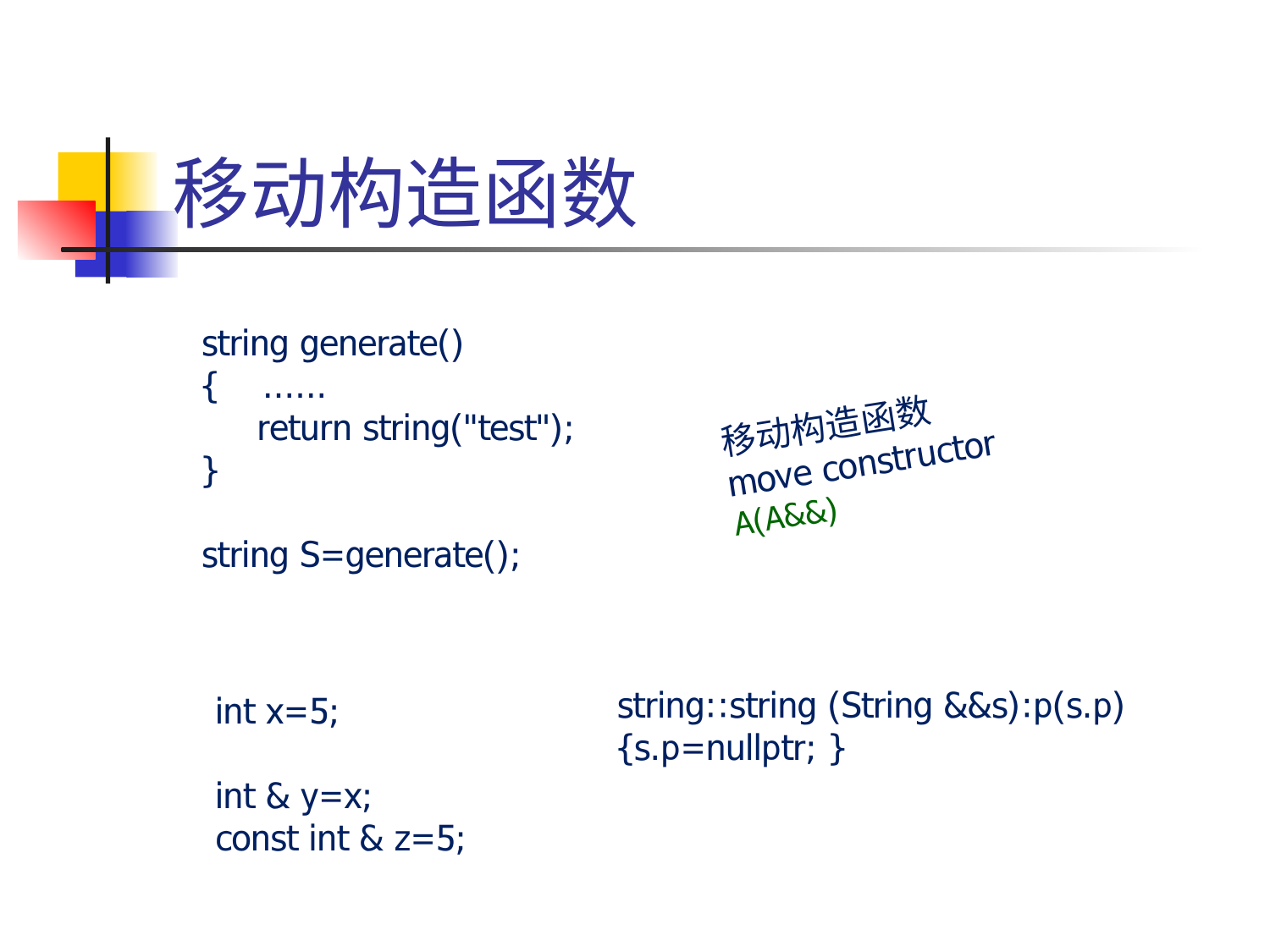

# 移动构造函数
string generate()
{    ......
     return string("test");
}

string S=generate();
移动构造函数
move constructor
A(A&&)
string::string (String &&s):p(s.p)
{s.p=nullptr; }
int x=5;

int & y=x;
const int & z=5;